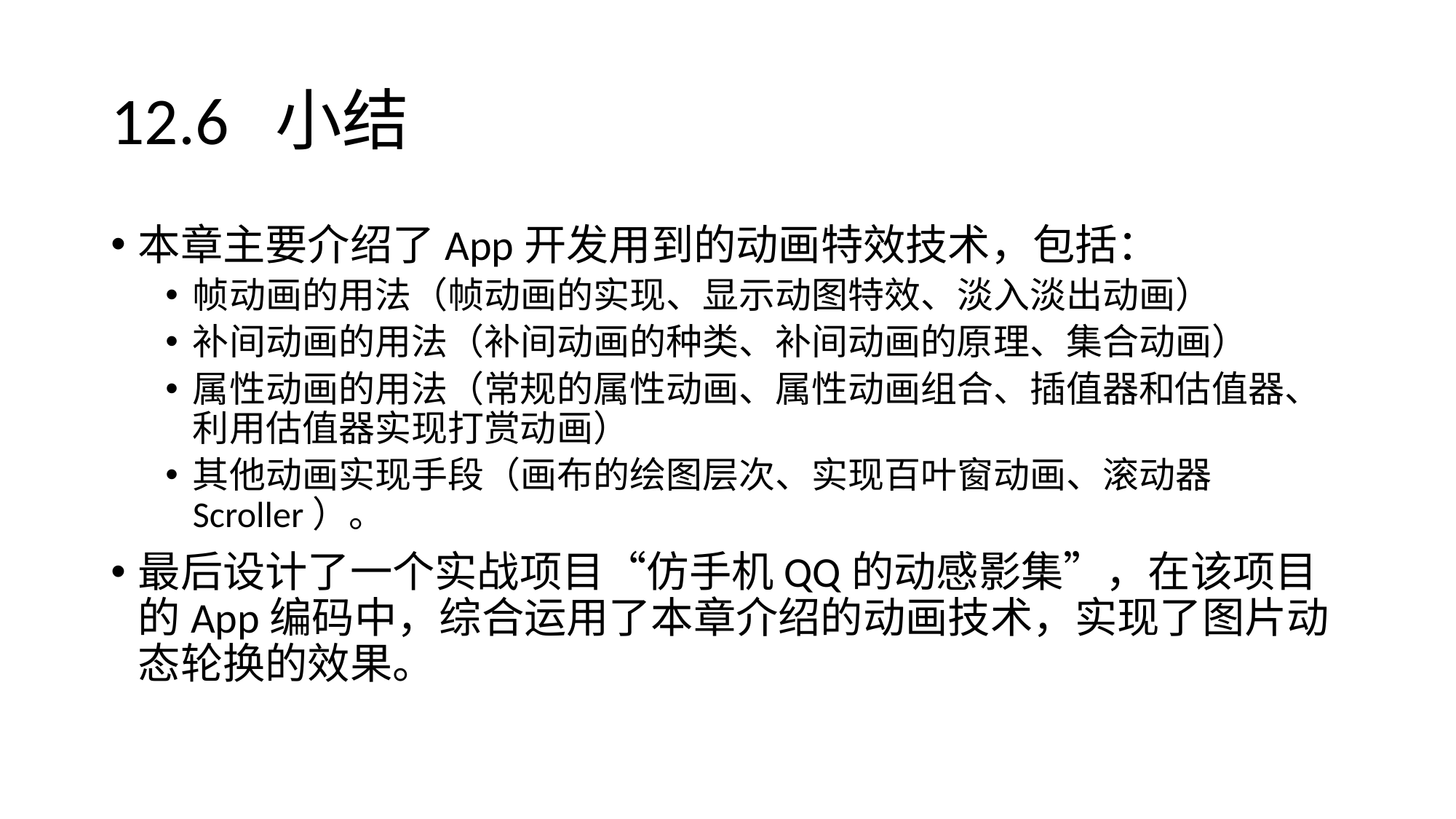

# 12.6  小结
本章主要介绍了App开发用到的动画特效技术，包括：
帧动画的用法（帧动画的实现、显示动图特效、淡入淡出动画）
补间动画的用法（补间动画的种类、补间动画的原理、集合动画）
属性动画的用法（常规的属性动画、属性动画组合、插值器和估值器、利用估值器实现打赏动画）
其他动画实现手段（画布的绘图层次、实现百叶窗动画、滚动器Scroller）。
最后设计了一个实战项目“仿手机QQ的动感影集”，在该项目的App编码中，综合运用了本章介绍的动画技术，实现了图片动态轮换的效果。